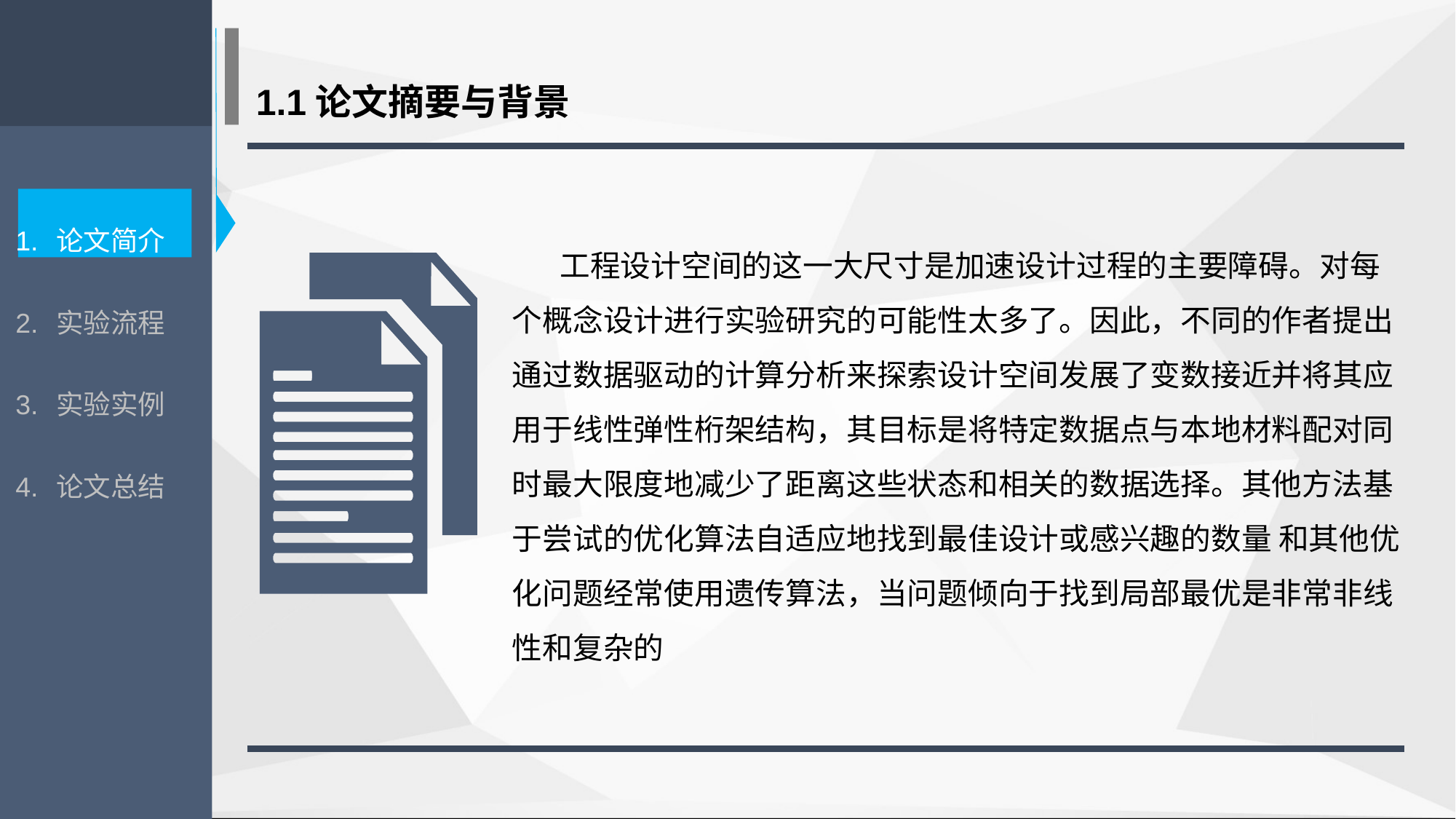

1.1论文摘要与背景
论文简介
实验流程
实验实例
论文总结

      工程设计空间的这一大尺寸是加速设计过程的主要障碍。对每个概念设计进行实验研究的可能性太多了。因此，不同的作者提出通过数据驱动的计算分析来探索设计空间发展了变数接近并将其应用于线性弹性桁架结构，其目标是将特定数据点与本地材料配对同时最大限度地减少了距离这些状态和相关的数据选择。其他方法基于尝试的优化算法自适应地找到最佳设计或感兴趣的数量 和其他优化问题经常使用遗传算法，当问题倾向于找到局部最优是非常非线性和复杂的